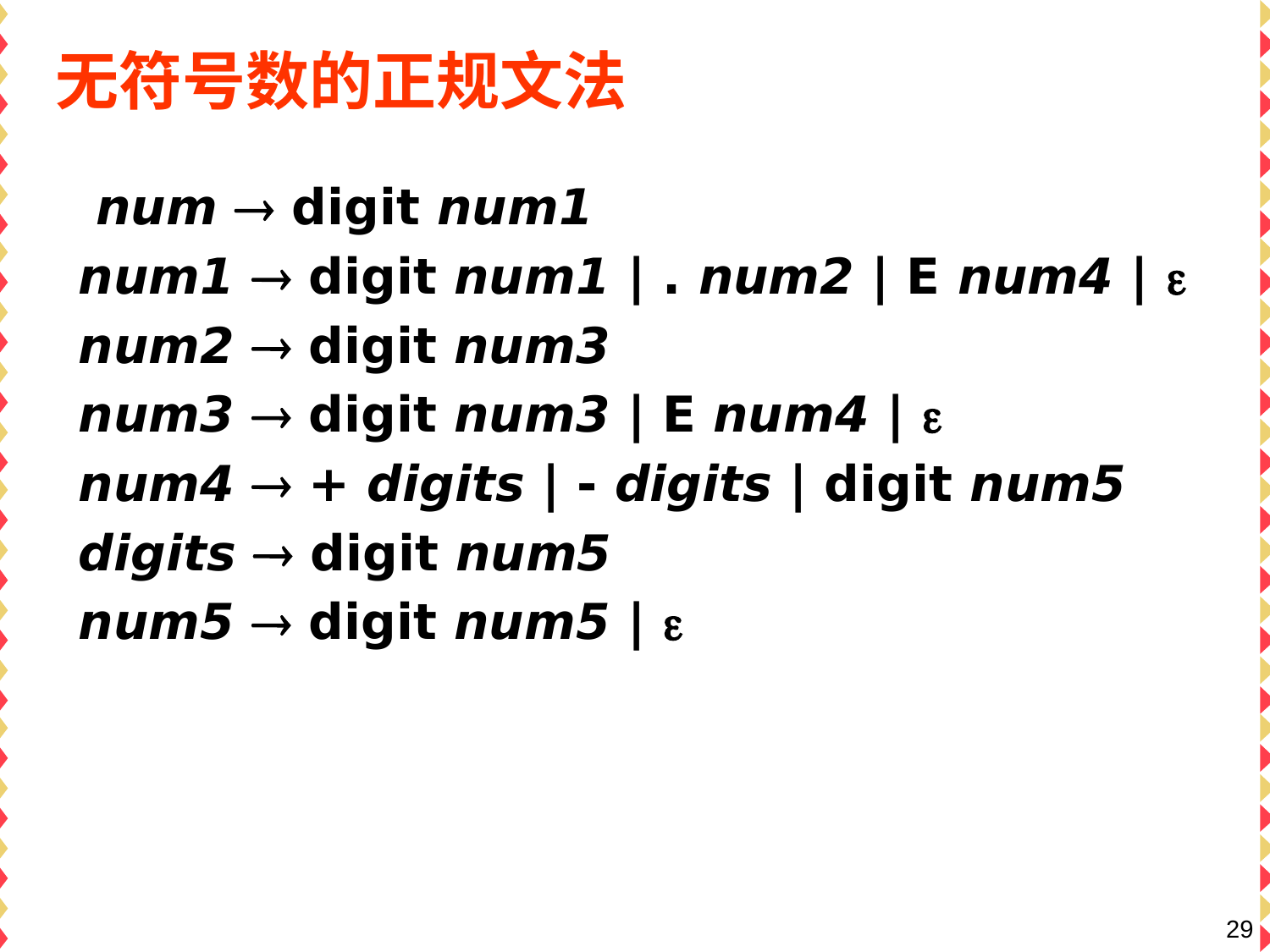

# 无符号数的正规文法
   num → digit num1
  num1 → digit num1 | . num2 | E num4 | ε
  num2 → digit num3
  num3 → digit num3 | E num4 | ε
  num4 → + digits | - digits | digit num5
  digits → digit num5
  num5 → digit num5 | ε
29